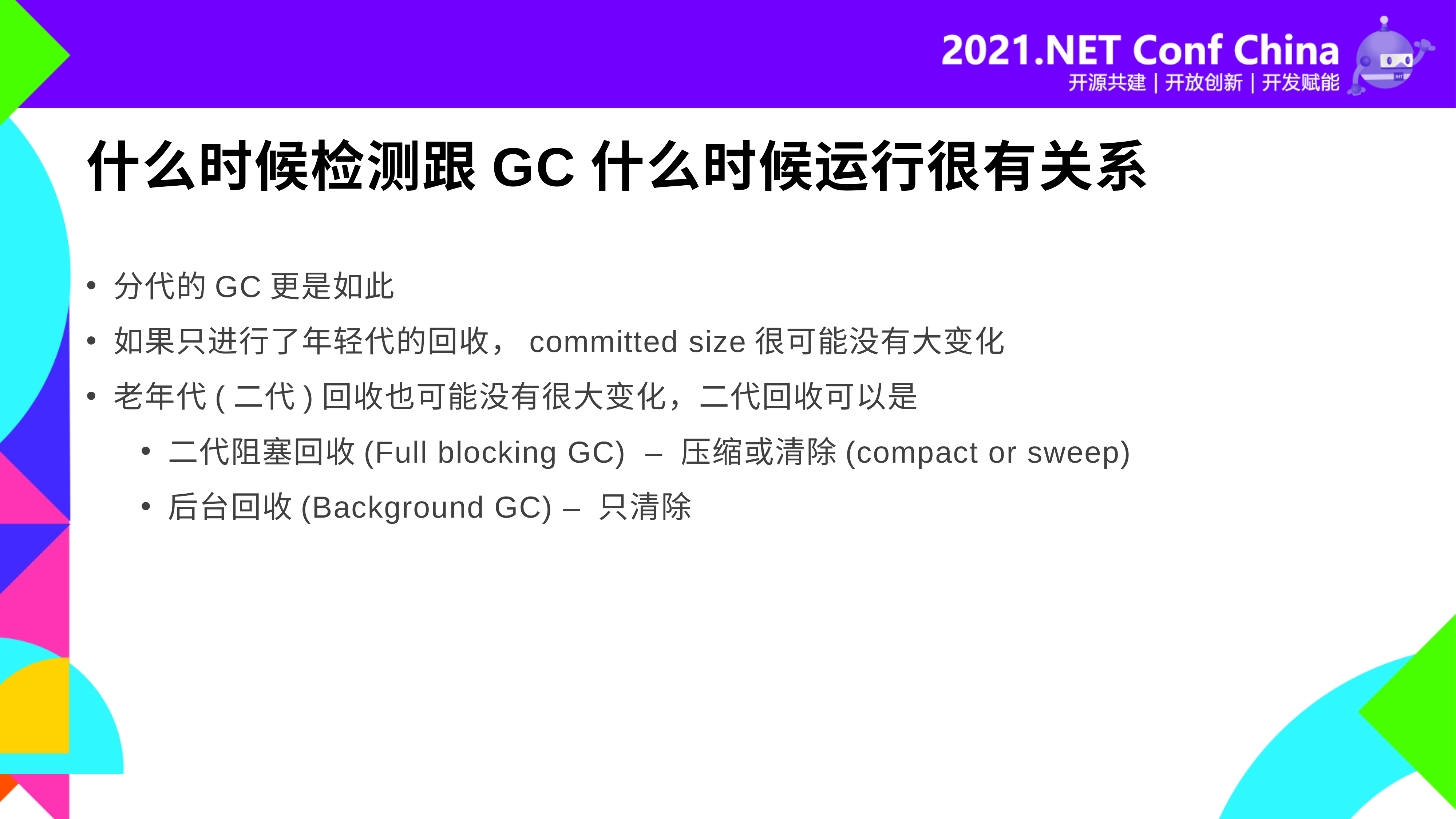

# 什么时候检测跟GC什么时候运行很有关系
分代的GC更是如此
如果只进行了年轻代的回收，committed size很可能没有大变化
老年代(二代)回收也可能没有很大变化，二代回收可以是
二代阻塞回收(Full blocking GC)  – 压缩或清除(compact or sweep)
后台回收(Background GC) – 只清除